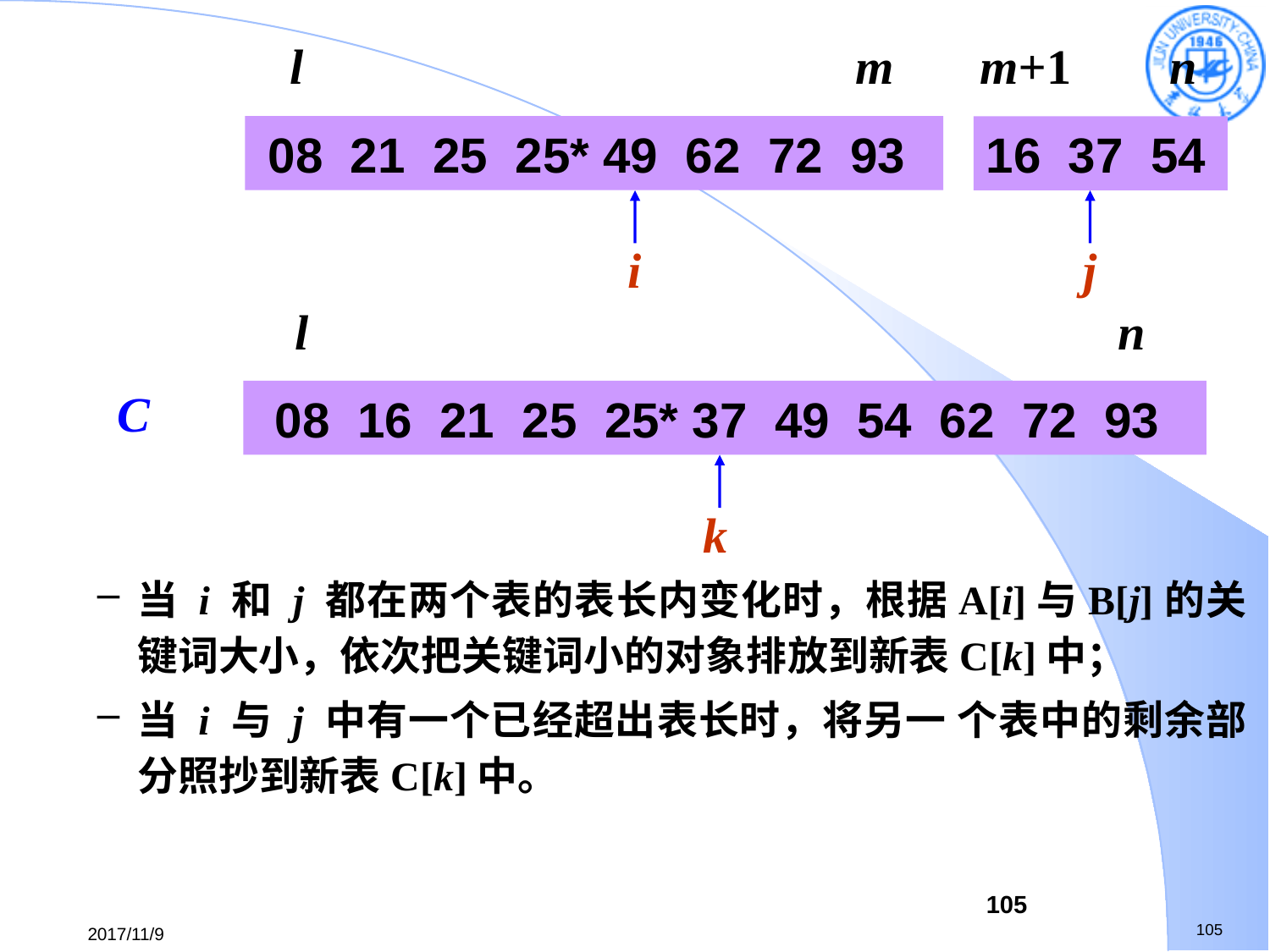

l                                             m       m+1        n

08  21  25  25* 49  62  72  93
16  37  54

i                                    j
l                                                                  n
C
08  16  21  25  25* 37  49  54  62  72  93

k
当 i 和 j 都在两个表的表长内变化时，根据A[i]与B[j]的关键词大小，依次把关键词小的对象排放到新表C[k]中；
当 i 与 j 中有一个已经超出表长时，将另一 个表中的剩余部分照抄到新表C[k]中。
105